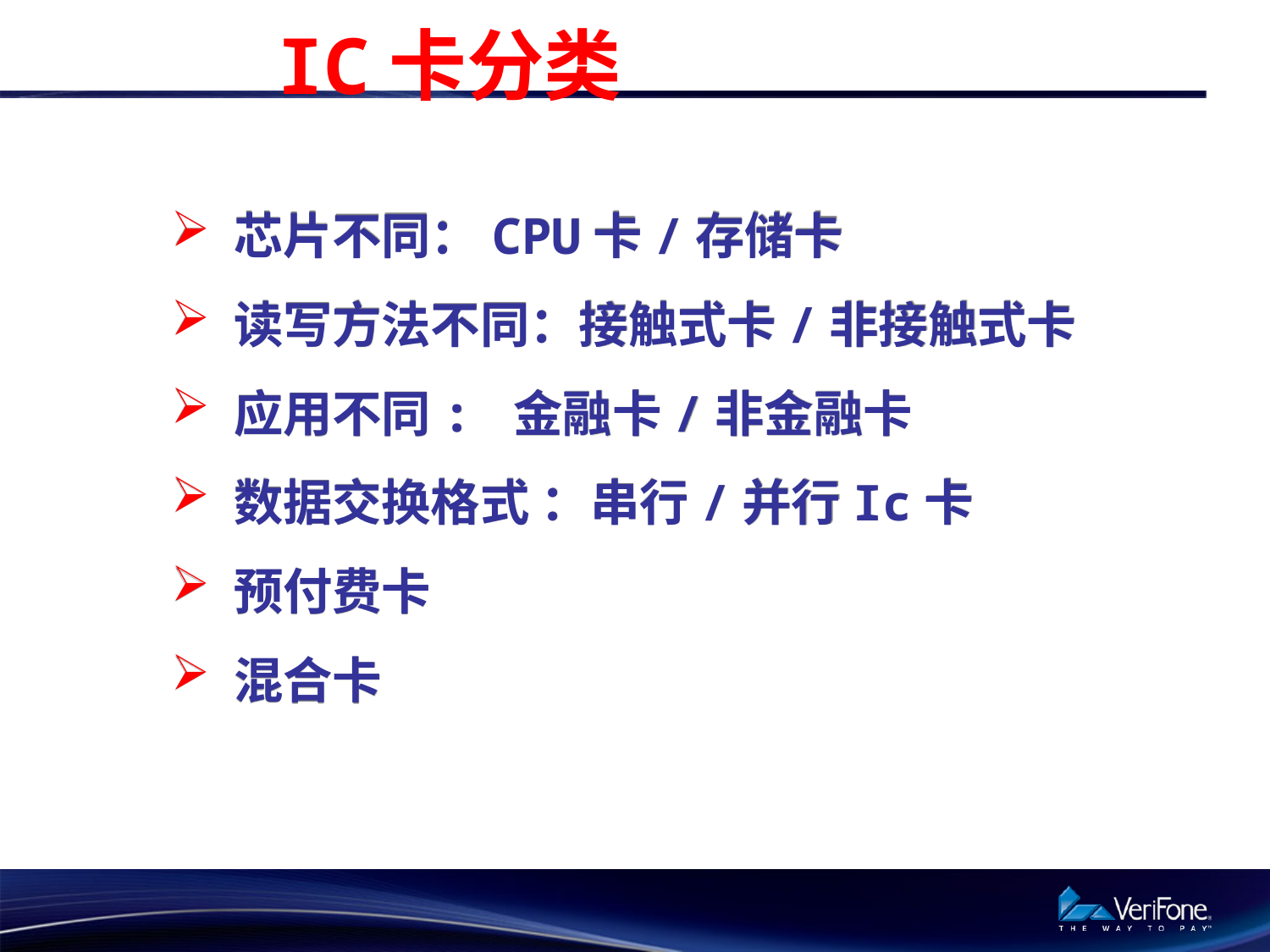

IC卡分类
 芯片不同：CPU卡/存储卡
 读写方法不同：接触式卡/非接触式卡
 应用不同: 金融卡/非金融卡
 数据交换格式 ：串行/并行Ic卡
 预付费卡
 混合卡